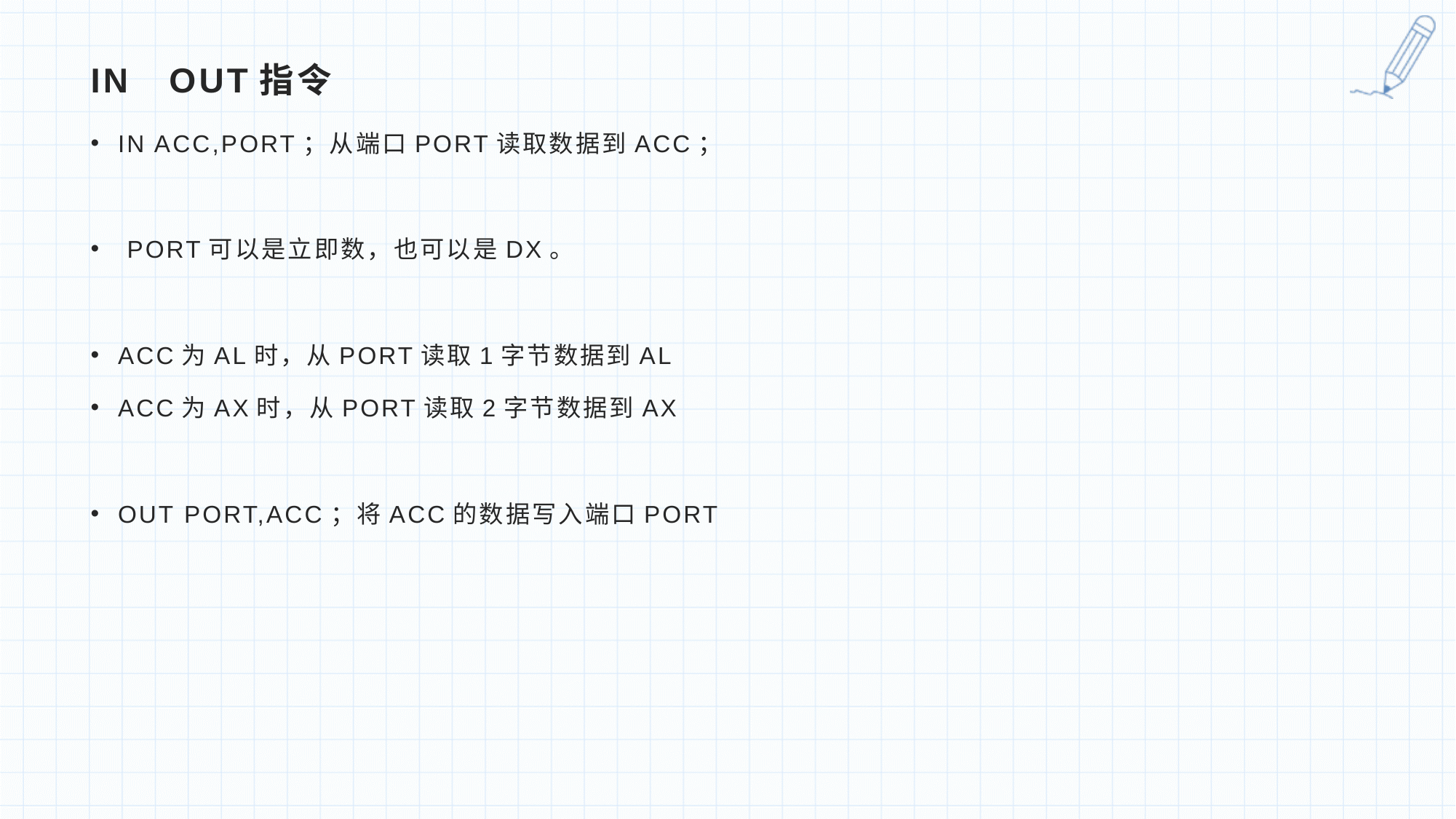

# IN   OUT指令
IN ACC,PORT；从端口PORT读取数据到ACC；

 PORT可以是立即数，也可以是DX。

ACC为AL时，从PORT读取1字节数据到AL
ACC为AX时，从PORT读取2字节数据到AX

OUT PORT,ACC；将ACC的数据写入端口PORT